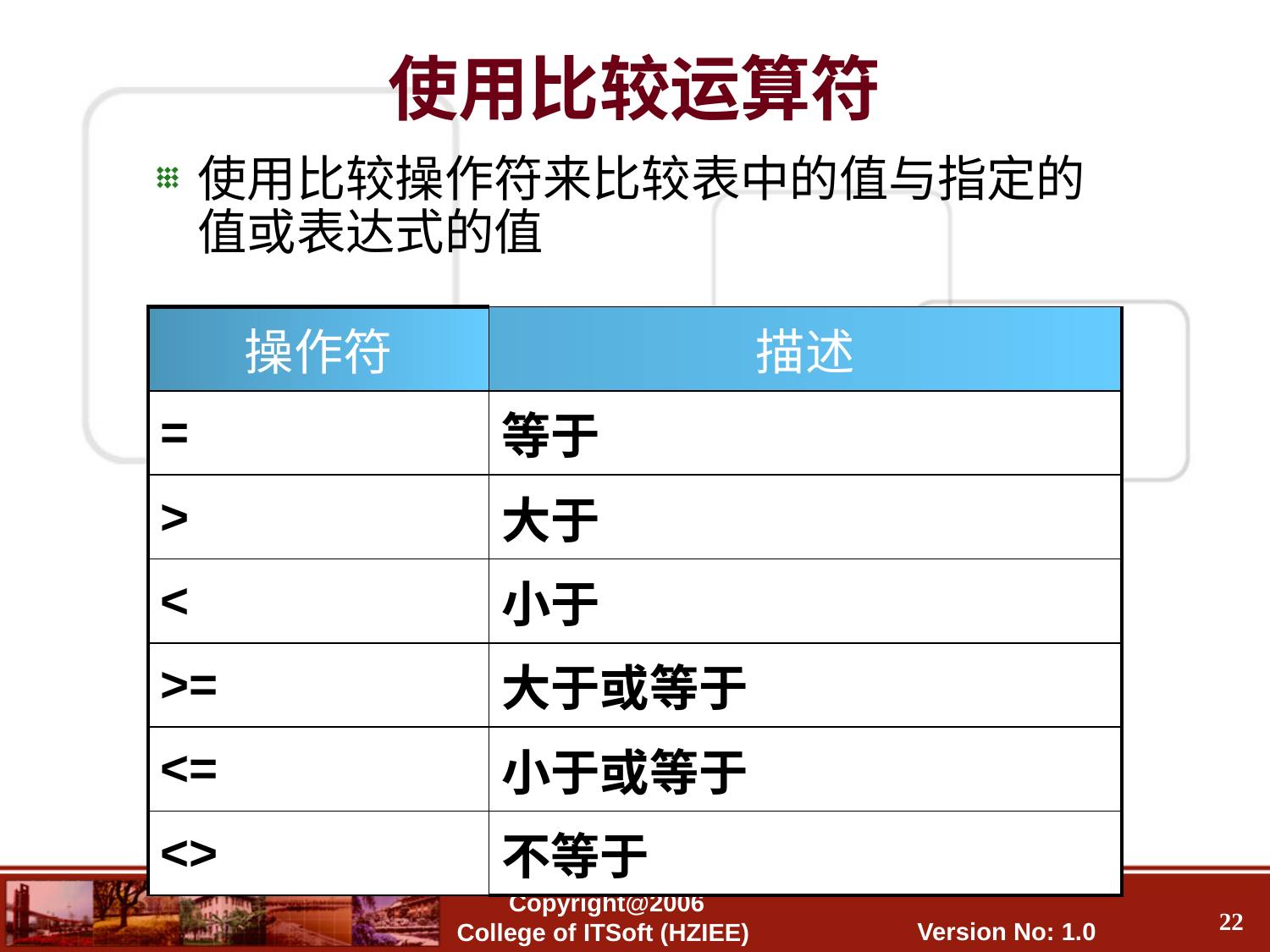

使用比较运算符
使用比较操作符来比较表中的值与指定的值或表达式的值
| 操作符 | 描述 |
| --- | --- |
| = | 等于 |
| > | 大于 |
| < | 小于 |
| >= | 大于或等于 |
| <= | 小于或等于 |
| <> | 不等于 |